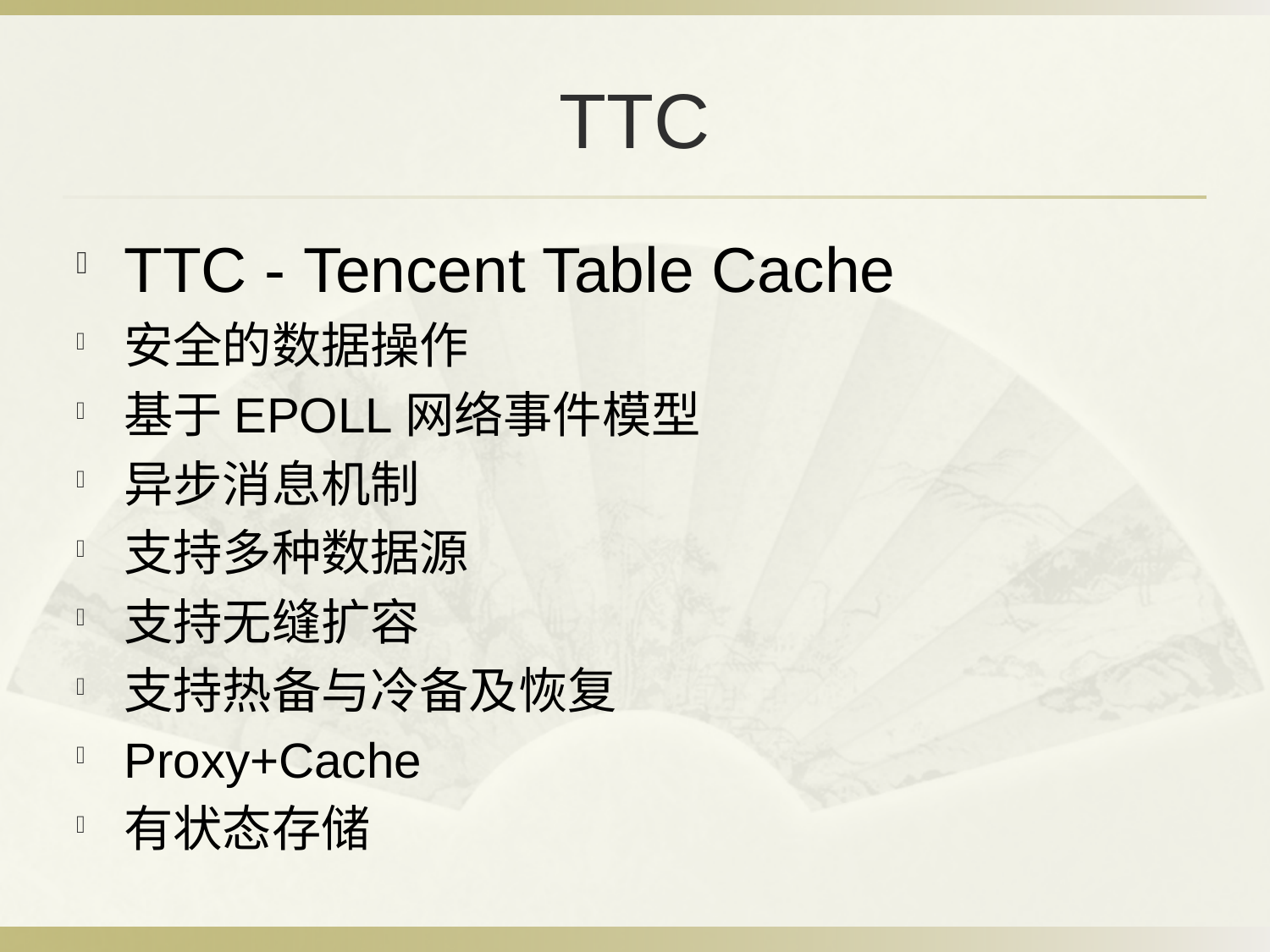

TTC
TTC - Tencent Table Cache
安全的数据操作
基于EPOLL网络事件模型
异步消息机制
支持多种数据源
支持无缝扩容
支持热备与冷备及恢复
Proxy+Cache
有状态存储